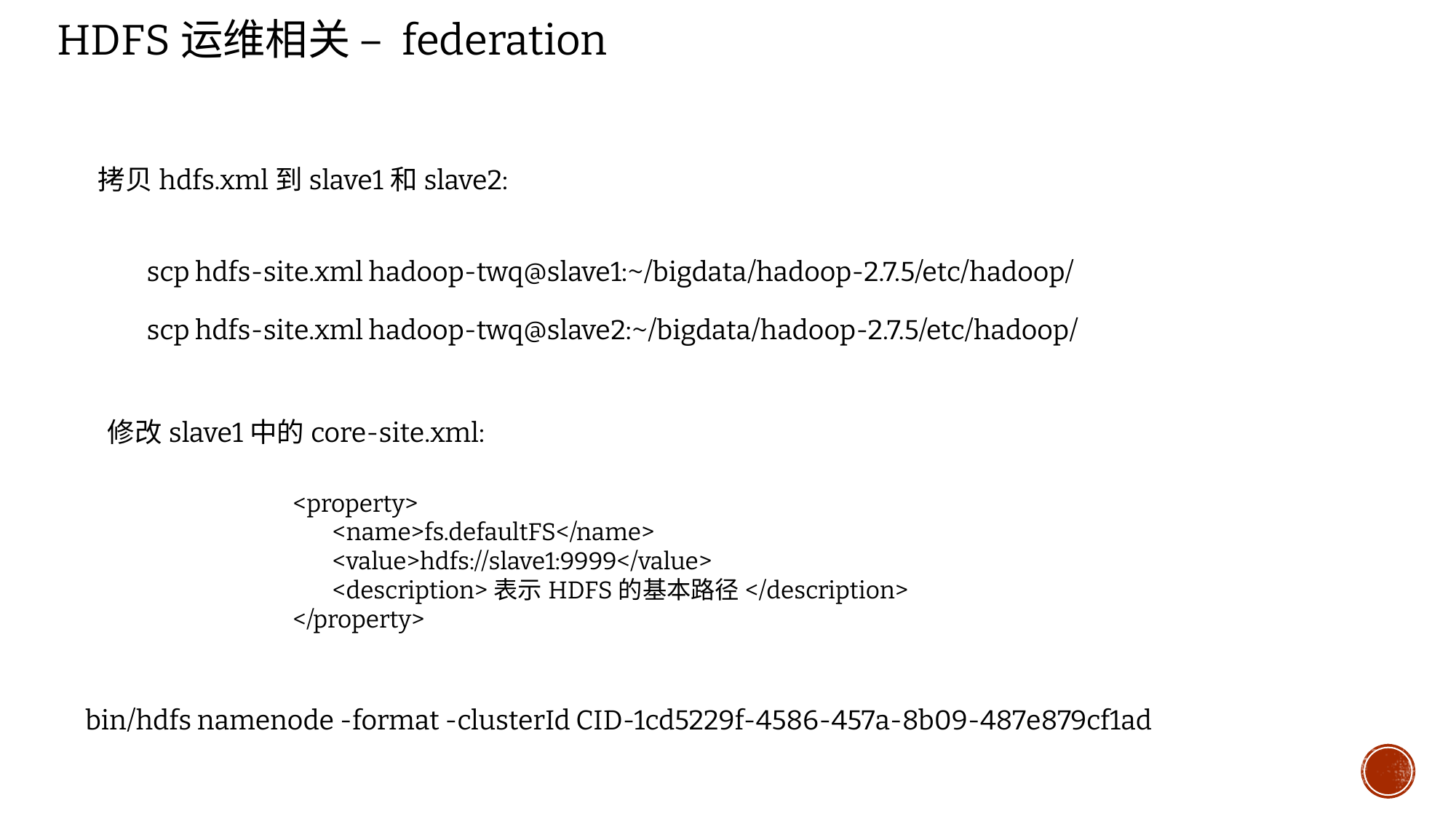

HDFS运维相关 – federation
拷贝hdfs.xml到slave1和slave2:
scp hdfs-site.xml hadoop-twq@slave1:~/bigdata/hadoop-2.7.5/etc/hadoop/
scp hdfs-site.xml hadoop-twq@slave2:~/bigdata/hadoop-2.7.5/etc/hadoop/
修改slave1中的core-site.xml:
        <property>
                <name>fs.defaultFS</name>
                <value>hdfs://slave1:9999</value>
                <description>表示HDFS的基本路径</description>
        </property>
bin/hdfs namenode -format -clusterId CID-1cd5229f-4586-457a-8b09-487e879cf1ad